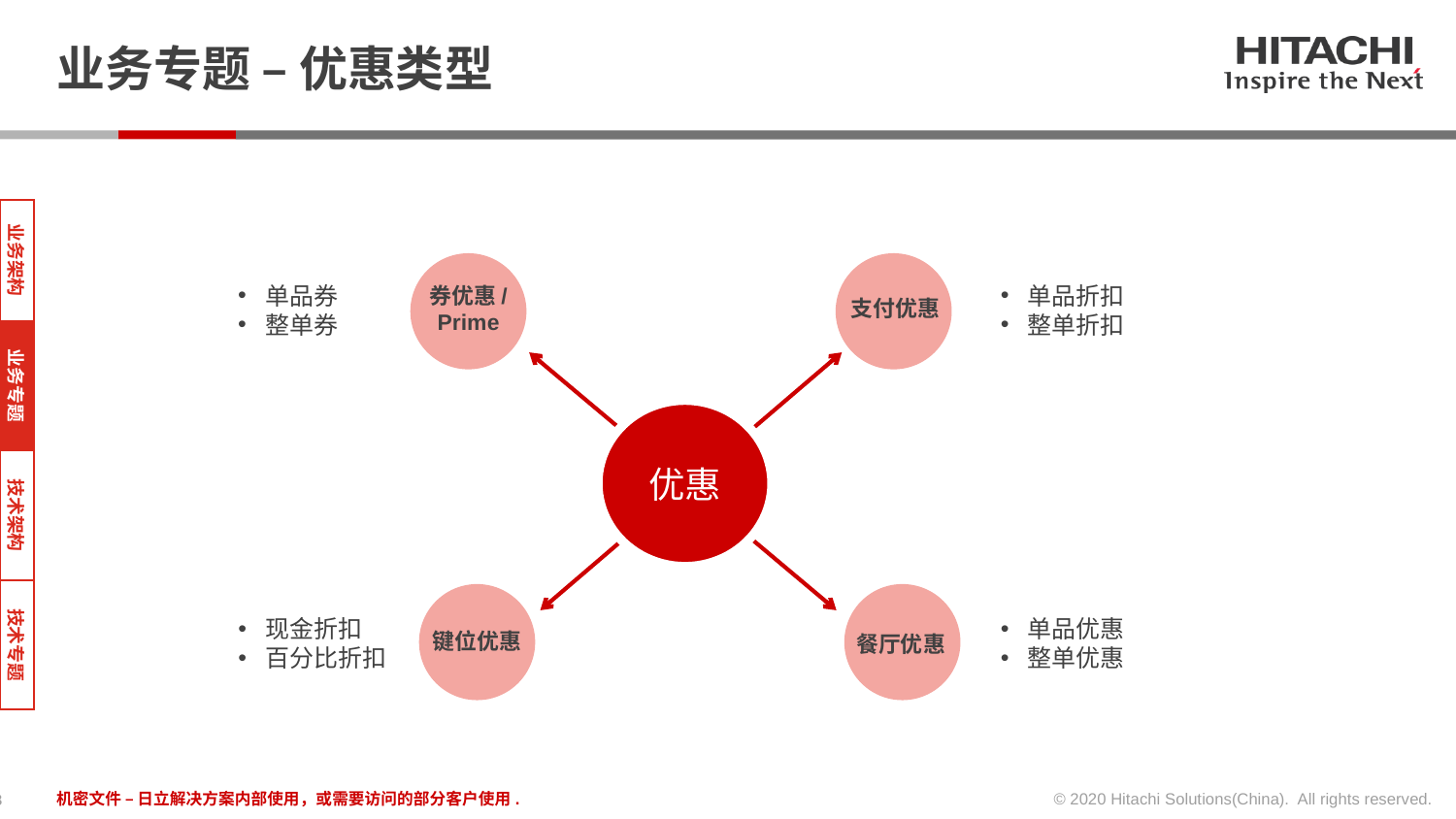

# 业务专题 – 优惠类型
业务架构

券优惠/Prime

支付优惠
单品券
整单券
单品折扣
整单折扣
业务专题
优惠
技术架构

键位优惠

餐厅优惠
现金折扣
百分比折扣
单品优惠
整单优惠
技术专题